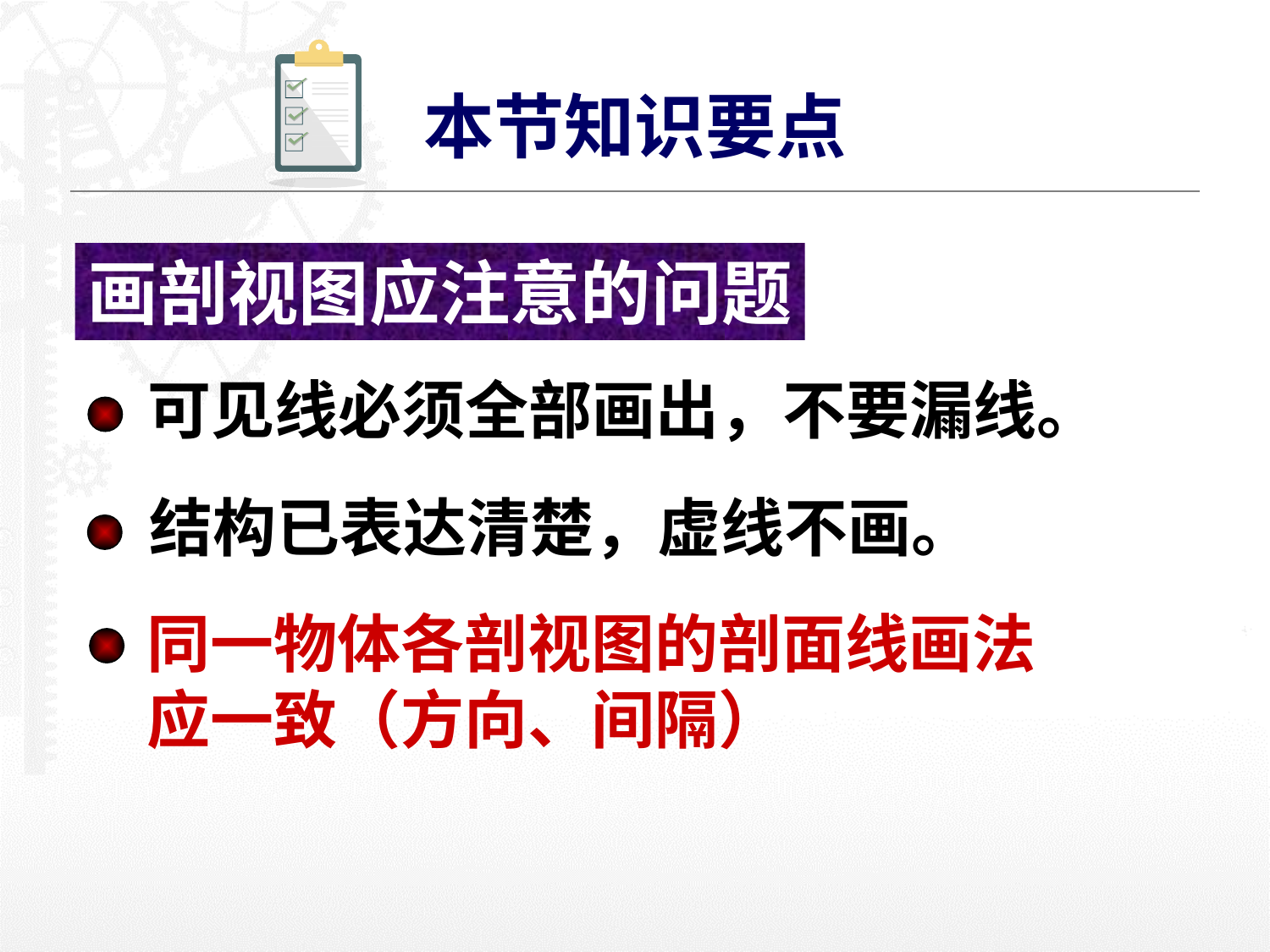

本节知识要点
画剖视图应注意的问题
可见线必须全部画出，不要漏线。

结构已表达清楚，虚线不画。

同一物体各剖视图的剖面线画法
应一致（方向、间隔）